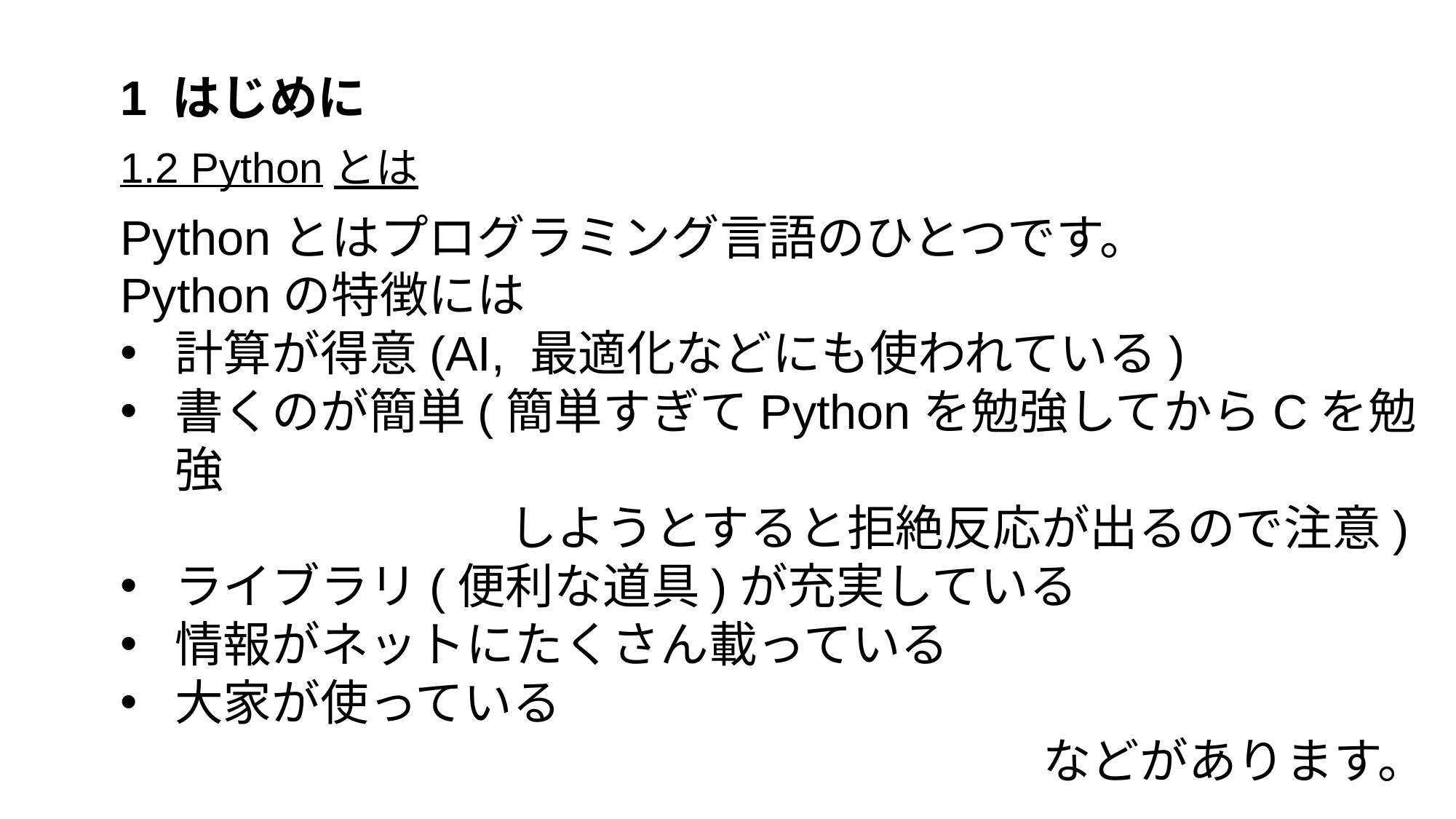

1 はじめに
1.2 Pythonとは
Pythonとはプログラミング言語のひとつです。
Pythonの特徴には
計算が得意(AI, 最適化などにも使われている)
書くのが簡単(簡単すぎてPythonを勉強してからCを勉強
　　　　　　　　しようとすると拒絶反応が出るので注意)
ライブラリ(便利な道具)が充実している
情報がネットにたくさん載っている
大家が使っている
　　　　　　　　　　　　　　　　　　　などがあります。